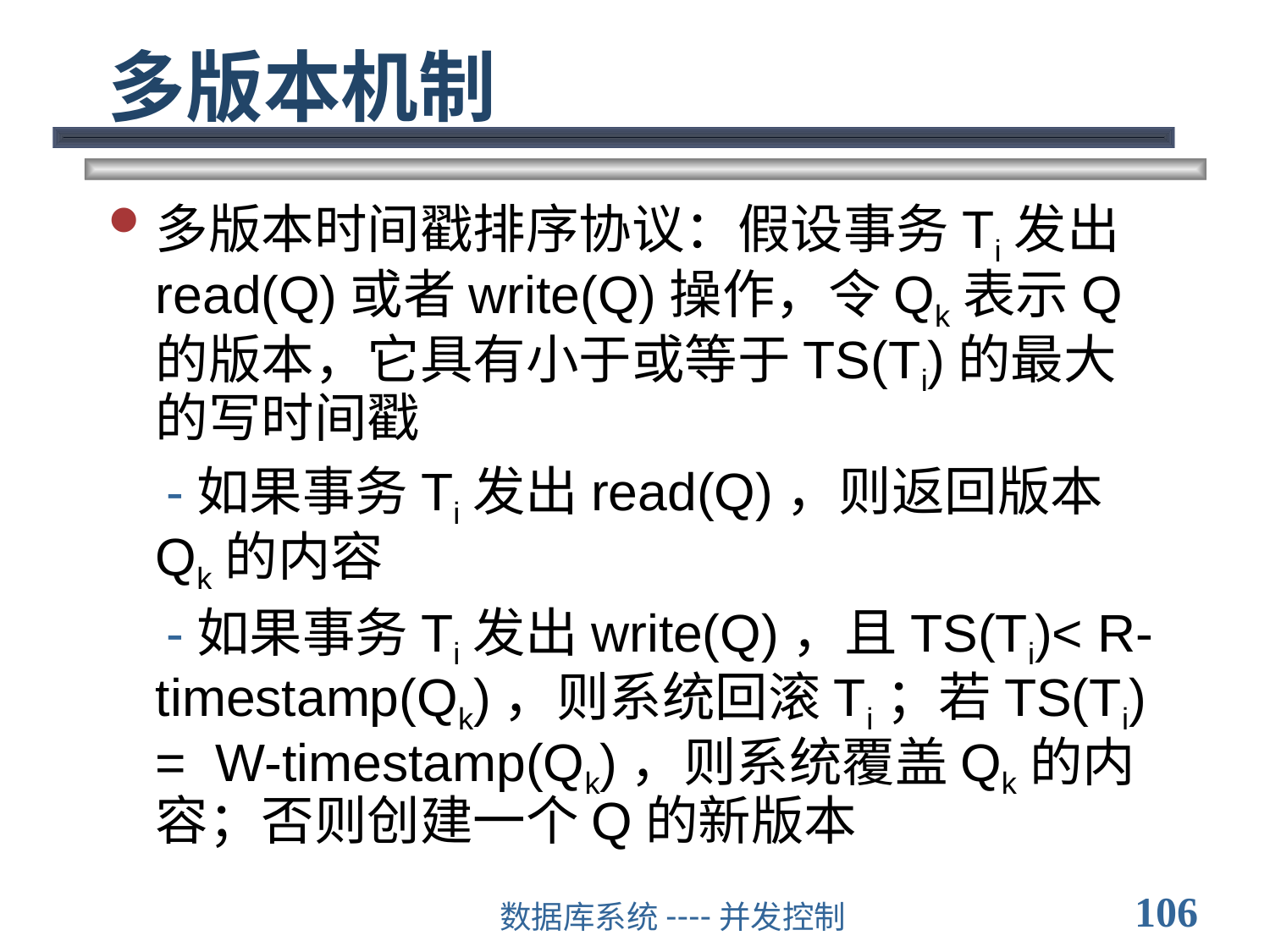

# 多版本机制
多版本时间戳排序协议：假设事务Ti发出read(Q)或者write(Q)操作，令Qk表示Q的版本，它具有小于或等于TS(Ti)的最大的写时间戳
    -如果事务Ti发出read(Q)，则返回版本Qk的内容
    -如果事务Ti发出write(Q)，且TS(Ti)< R-timestamp(Qk)，则系统回滚Ti；若TS(Ti) =  W-timestamp(Qk)，则系统覆盖Qk的内容；否则创建一个Q的新版本
106
数据库系统----并发控制